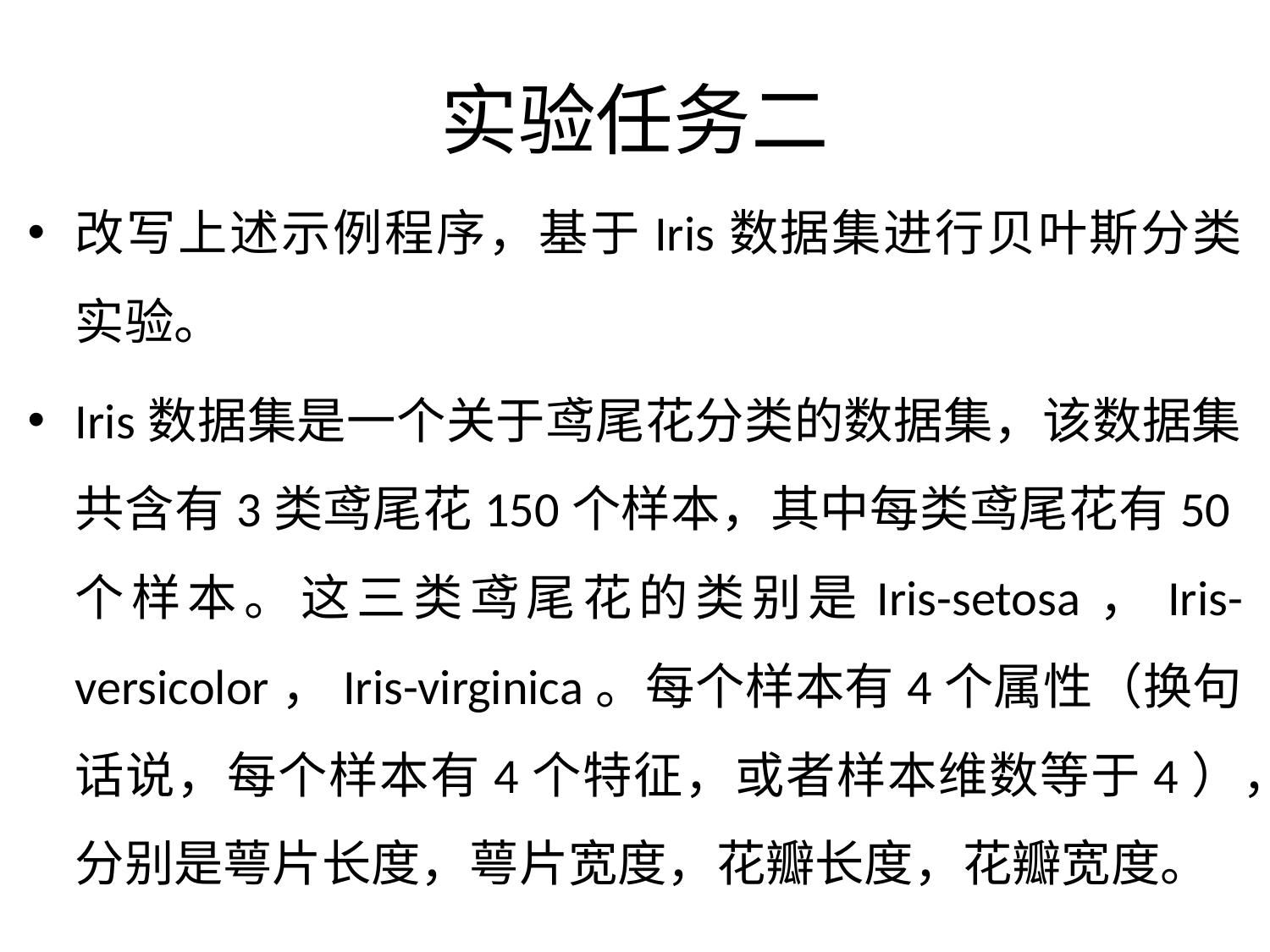

# 实验任务二
改写上述示例程序，基于Iris数据集进行贝叶斯分类实验。
Iris数据集是一个关于鸢尾花分类的数据集，该数据集共含有3类鸢尾花150个样本，其中每类鸢尾花有50个样本。这三类鸢尾花的类别是Iris-setosa，Iris-versicolor，Iris-virginica。每个样本有4个属性（换句话说，每个样本有4个特征，或者样本维数等于4），分别是萼片长度，萼片宽度，花瓣长度，花瓣宽度。